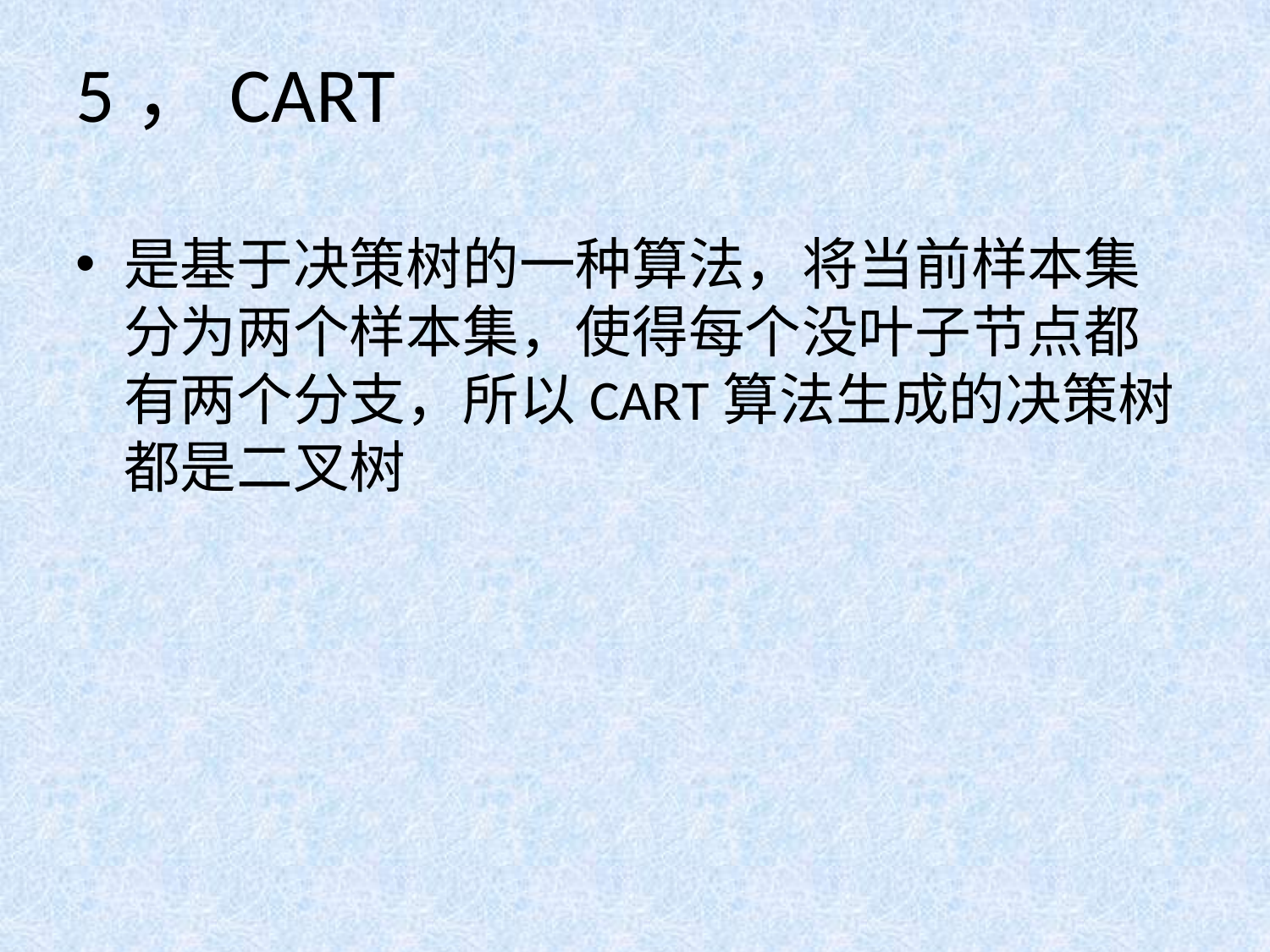

# 5，CART
是基于决策树的一种算法，将当前样本集分为两个样本集，使得每个没叶子节点都有两个分支，所以CART算法生成的决策树都是二叉树